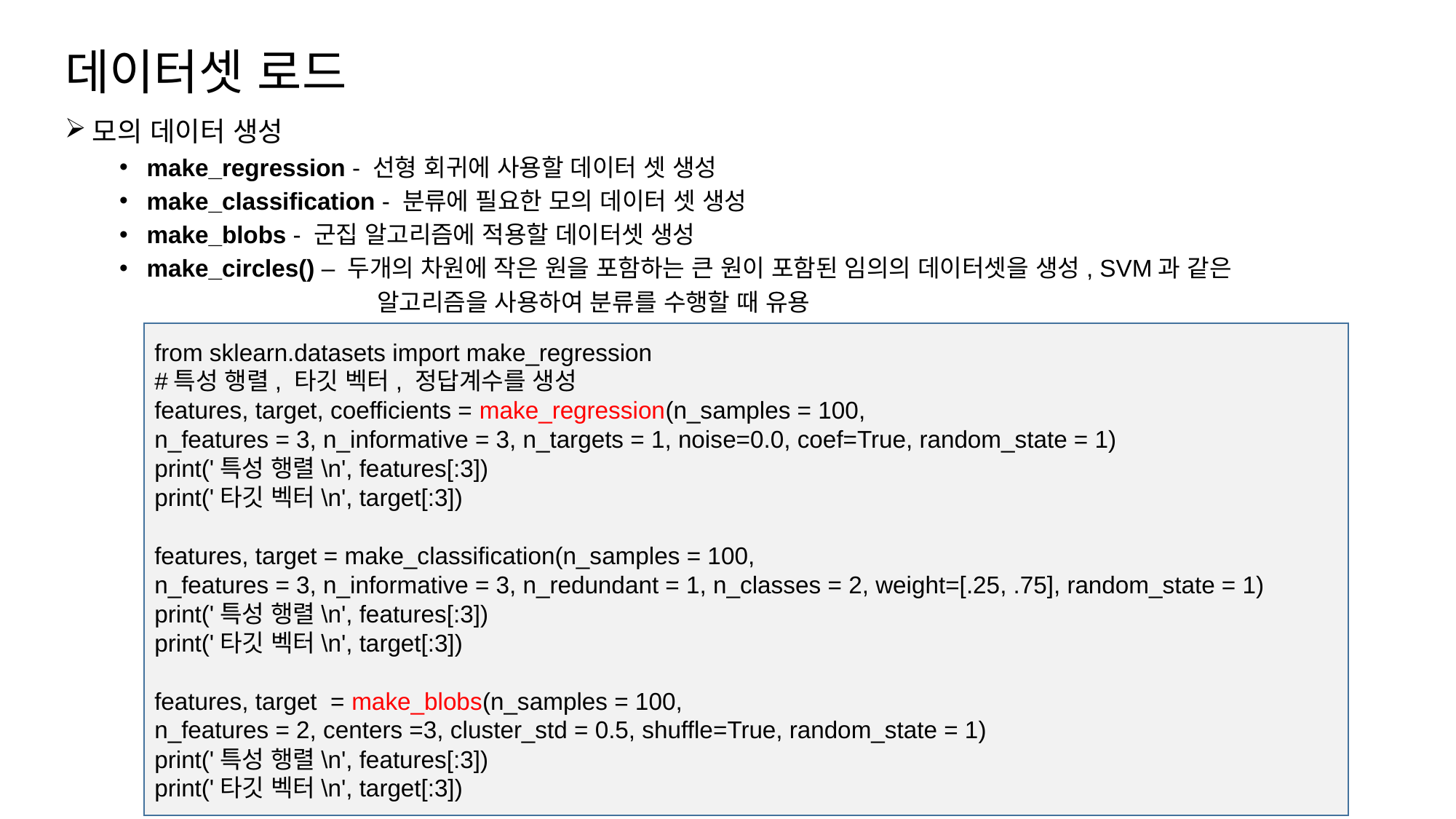

# 데이터셋 로드
모의 데이터 생성
make_regression - 선형 회귀에 사용할 데이터 셋 생성
make_classification - 분류에 필요한 모의 데이터 셋 생성
make_blobs - 군집 알고리즘에 적용할 데이터셋 생성
make_circles() – 두개의 차원에 작은 원을 포함하는 큰 원이 포함된 임의의 데이터셋을 생성, SVM과 같은
		     알고리즘을 사용하여 분류를 수행할 때 유용

from sklearn.datasets import make_regression
#특성 행렬, 타깃 벡터, 정답계수를 생성
features, target, coefficients = make_regression(n_samples = 100,
n_features = 3, n_informative = 3, n_targets = 1, noise=0.0, coef=True, random_state = 1)
print('특성 행렬\n', features[:3])
print('타깃 벡터\n', target[:3])

features, target = make_classification(n_samples = 100,
n_features = 3, n_informative = 3, n_redundant = 1, n_classes = 2, weight=[.25, .75], random_state = 1)
print('특성 행렬\n', features[:3])
print('타깃 벡터\n', target[:3])

features, target  = make_blobs(n_samples = 100,
n_features = 2, centers =3, cluster_std = 0.5, shuffle=True, random_state = 1)
print('특성 행렬\n', features[:3])
print('타깃 벡터\n', target[:3])